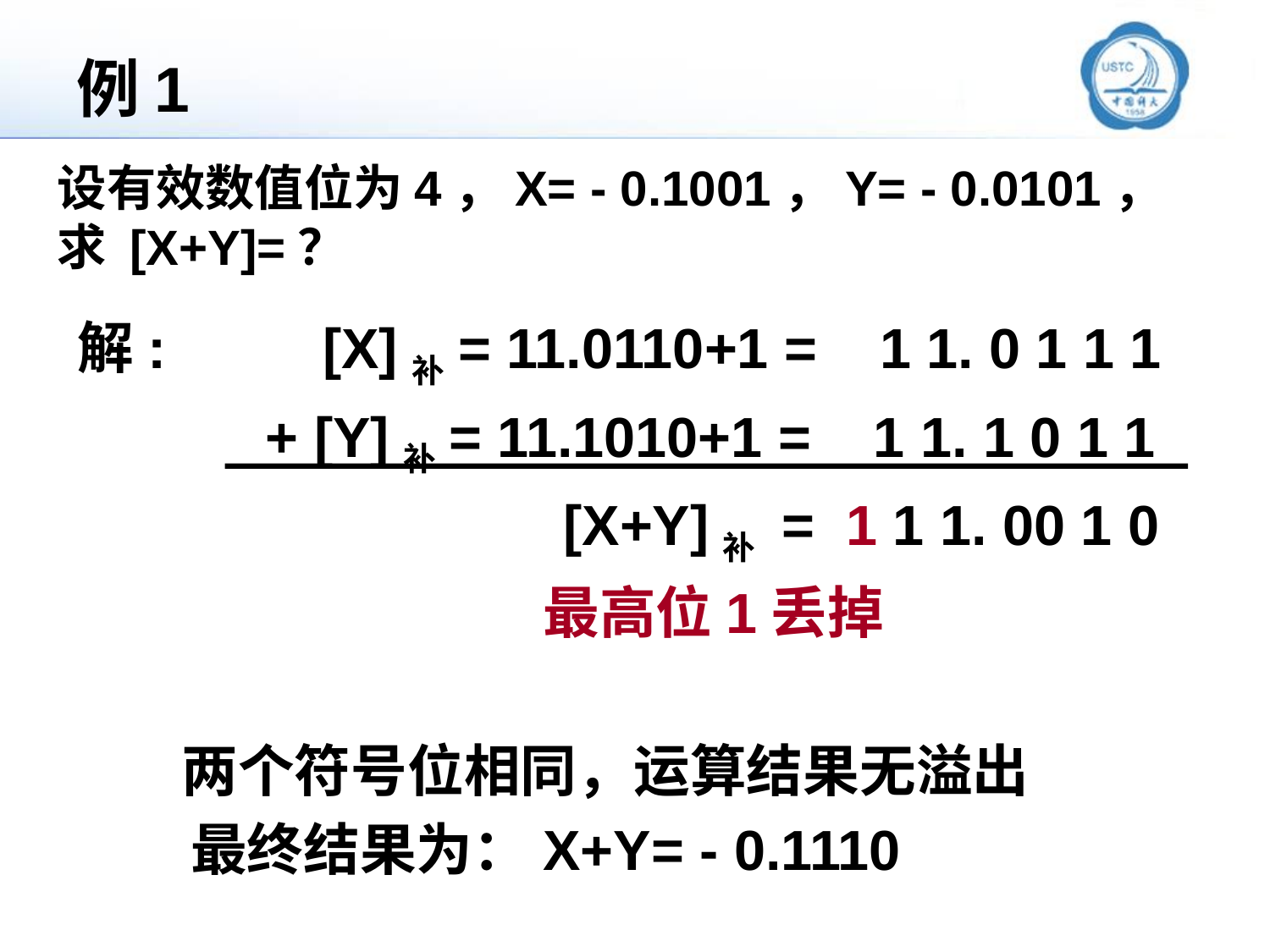

# 例1
设有效数值位为4，X= - 0.1001，Y= - 0.0101，求 [X+Y]=？
解:          [X]补= 11.0110+1 =    1 1. 0 1 1 1
            + [Y]补= 11.1010+1 =    1 1. 1 0 1 1
                               [X+Y]补 =  1 1 1. 00 1 0
                                   最高位1丢掉

       两个符号位相同，运算结果无溢出
	    最终结果为：X+Y= - 0.1110